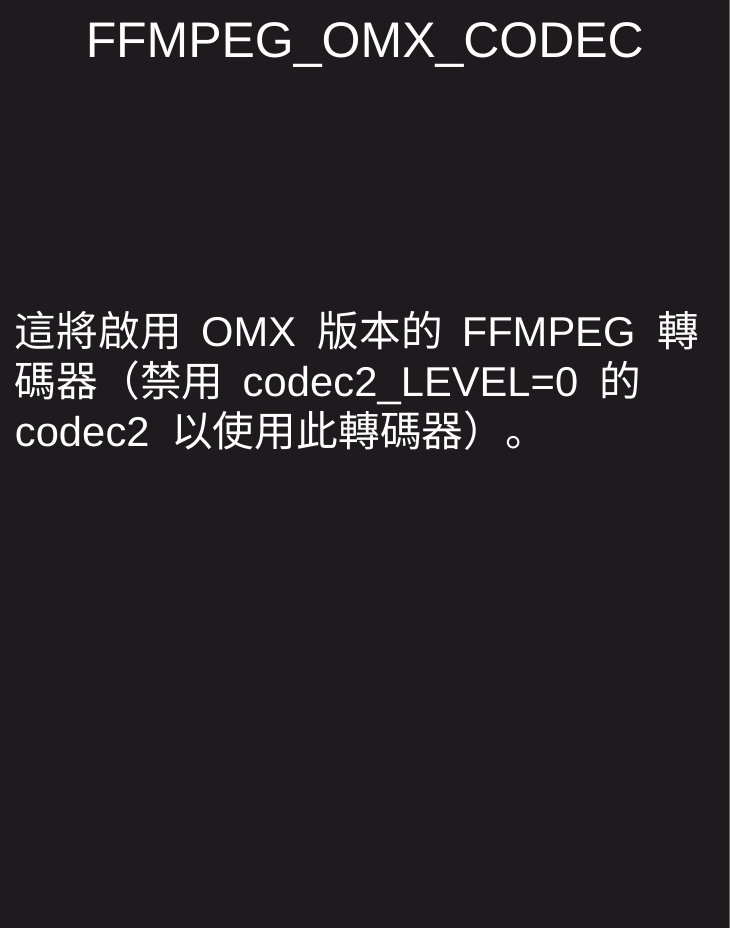

FFMPEG_OMX_CODEC
這將啟用 OMX 版本的 FFMPEG 轉碼器（禁用 codec2_LEVEL=0 的codec2 以使用此轉碼器）。